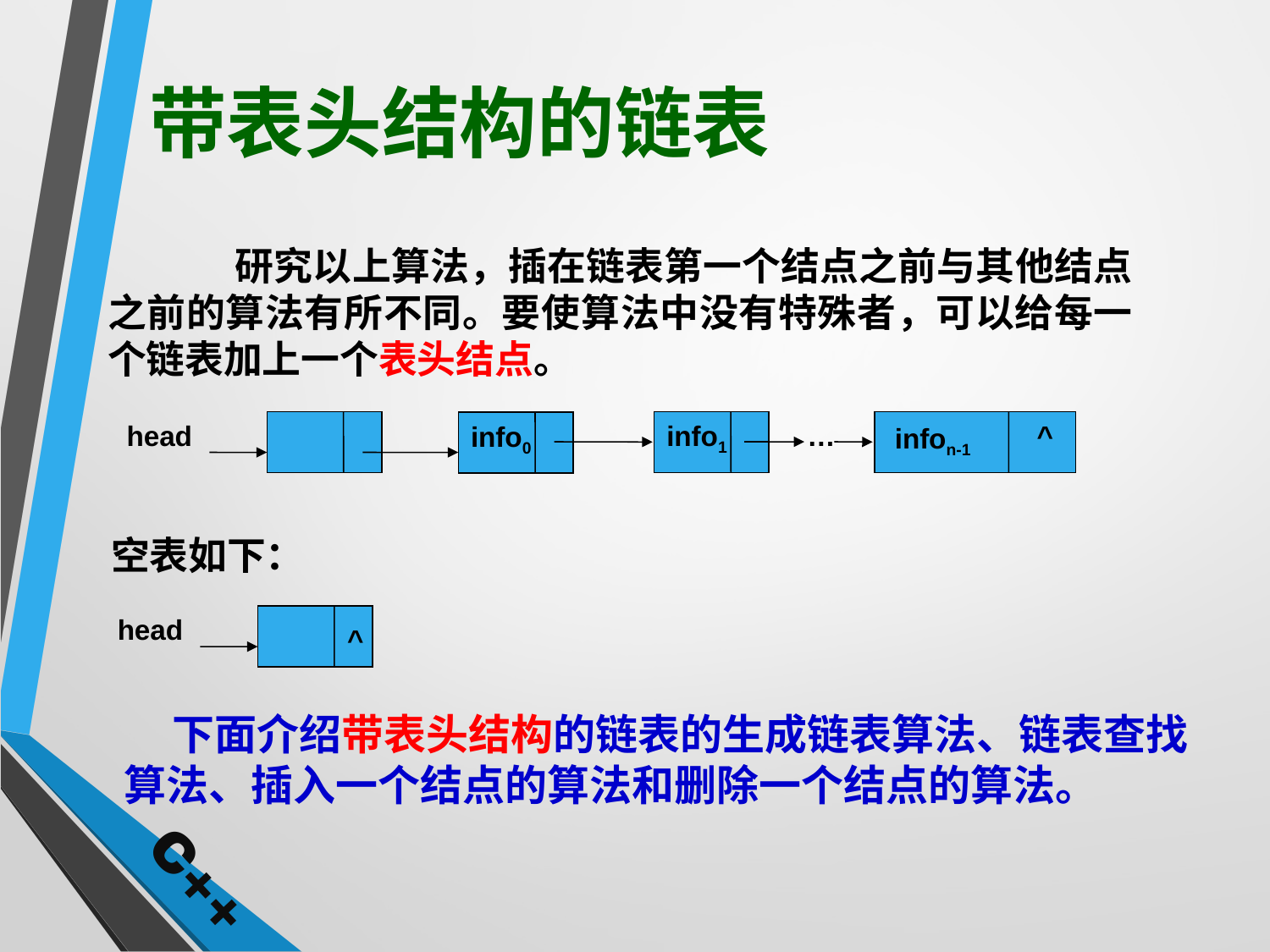

# 带表头结构的链表

	研究以上算法，插在链表第一个结点之前与其他结点之前的算法有所不同。要使算法中没有特殊者，可以给每一个链表加上一个表头结点。
head

info1

…

^
info0

infon-1

空表如下：
head

^

    下面介绍带表头结构的链表的生成链表算法、链表查找算法、插入一个结点的算法和删除一个结点的算法。